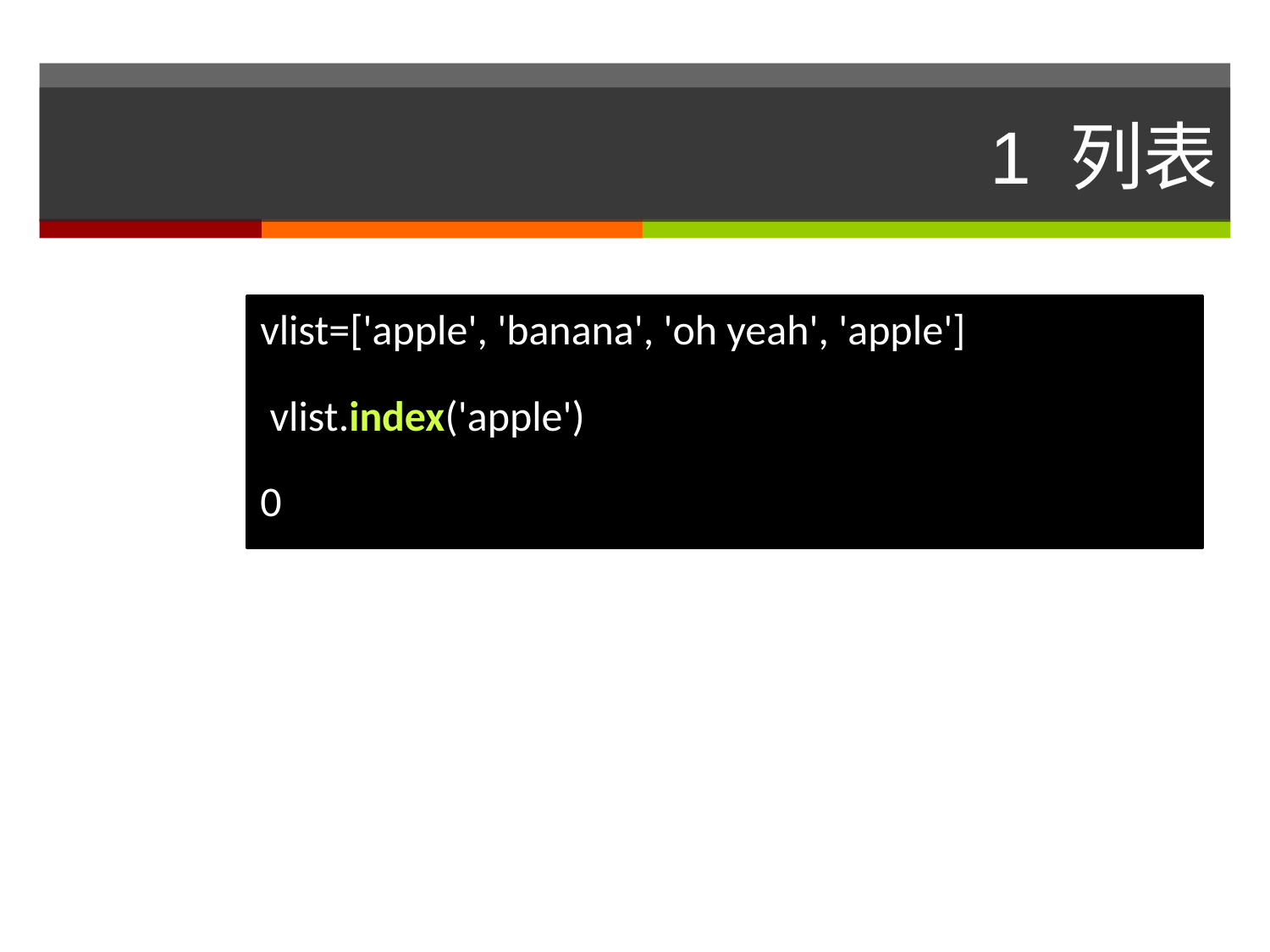

# 1 列表
vlist=['apple', 'banana', 'oh yeah', 'apple']
 vlist.index('apple')
0